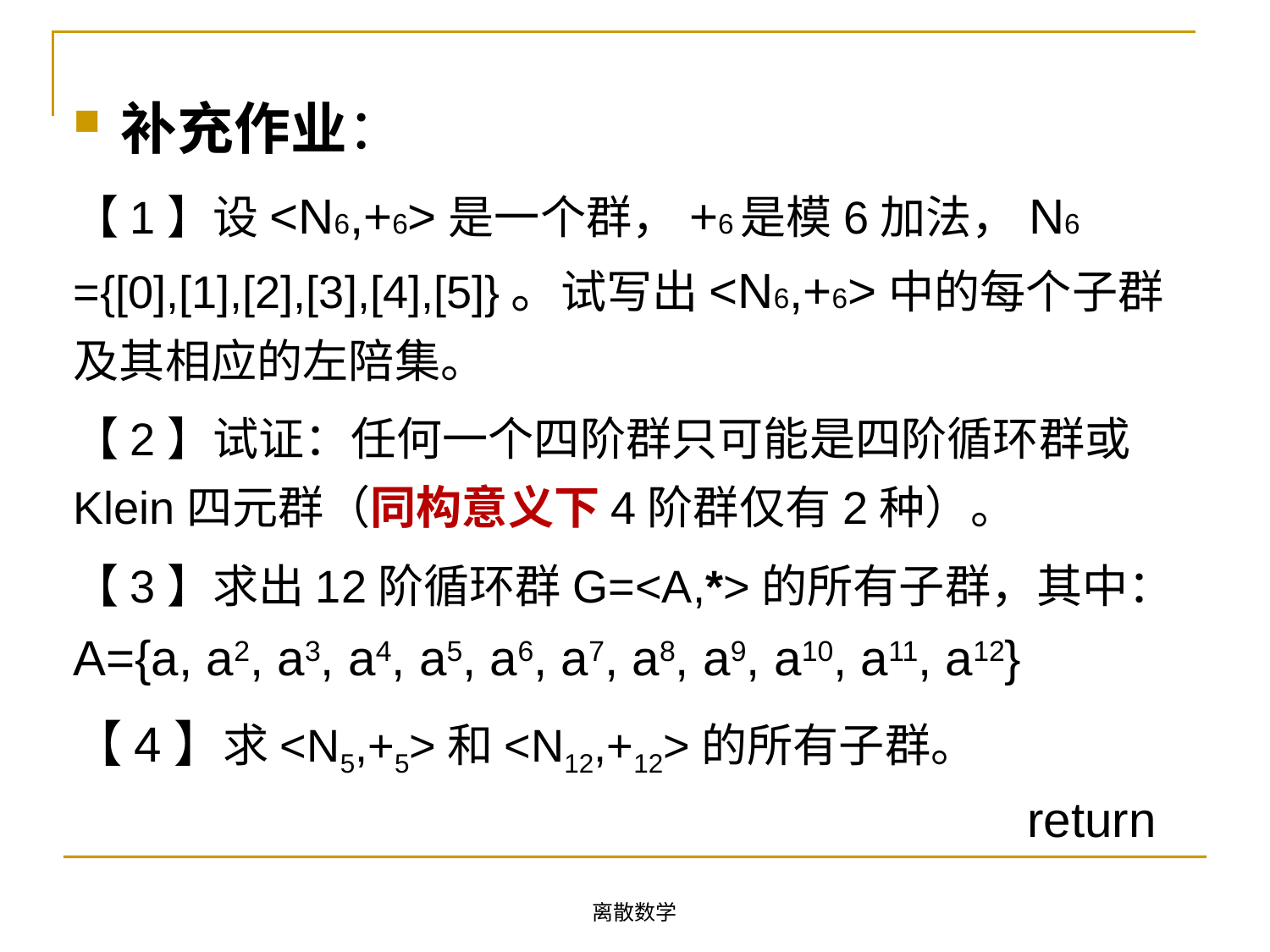

补充作业：
【1】设<N6,+6>是一个群，+6是模6加法，N6 ={[0],[1],[2],[3],[4],[5]}。试写出<N6,+6>中的每个子群及其相应的左陪集。
【2】试证：任何一个四阶群只可能是四阶循环群或Klein四元群（同构意义下4阶群仅有2种）。
【3】求出12阶循环群G=<A,*>的所有子群，其中：A={a, a2, a3, a4, a5, a6, a7, a8, a9, a10, a11, a12}
【4】求<N5,+5>和<N12,+12>的所有子群。

return

31
离散数学